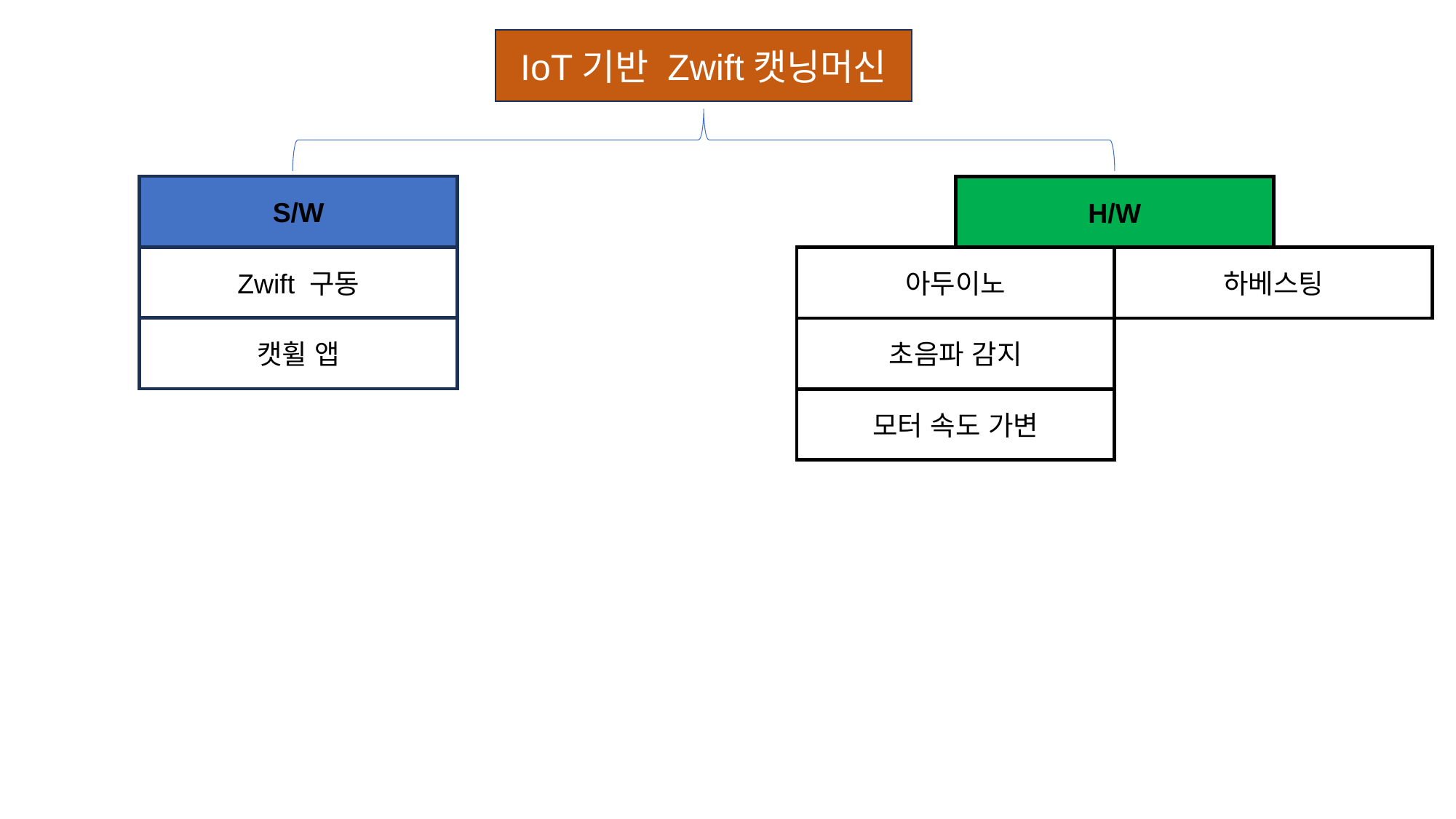

IoT기반 Zwift캣닝머신
S/W
H/W
Zwift 구동
아두이노
하베스팅
캣휠 앱
초음파 감지
모터 속도 가변